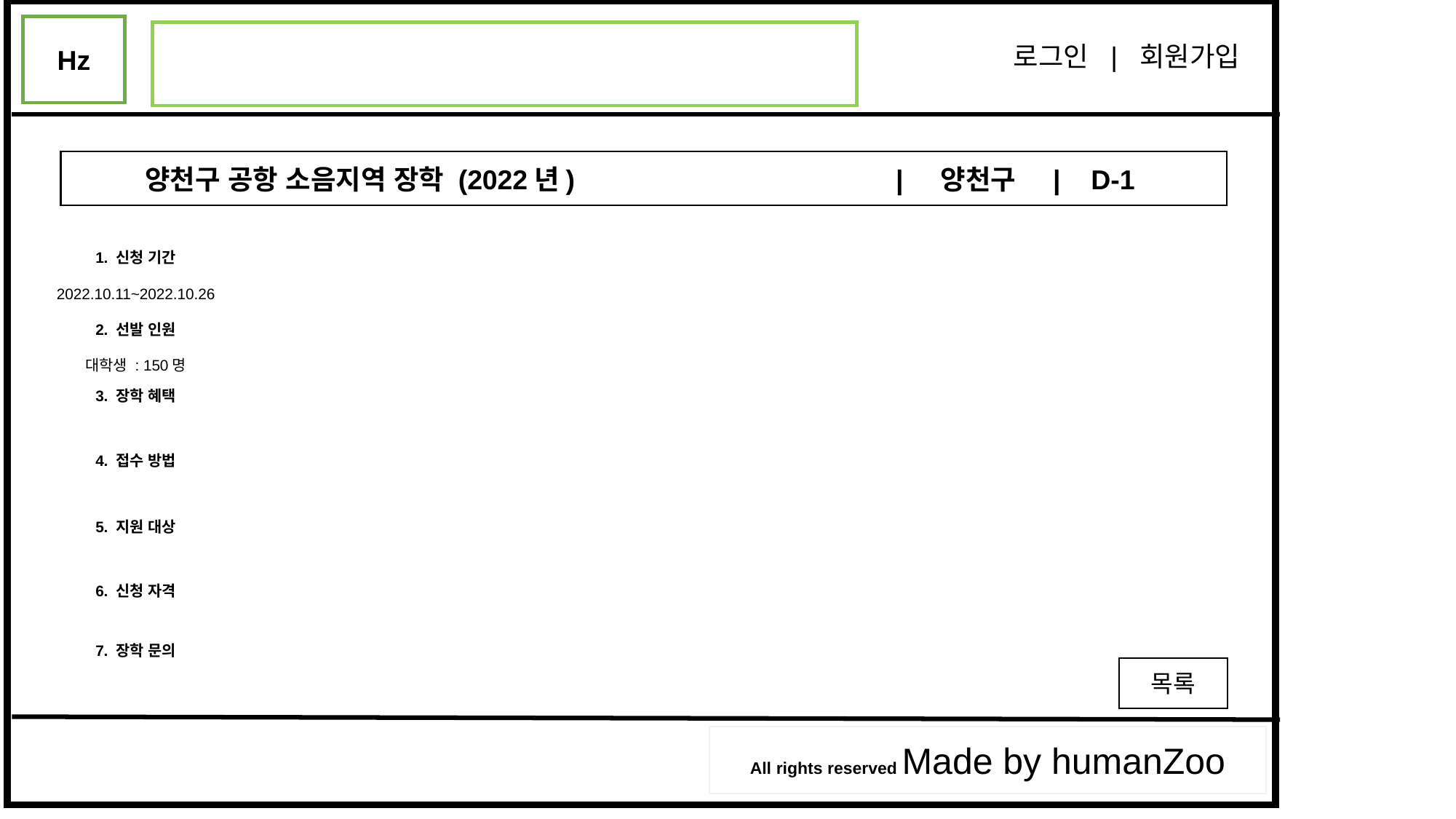

장학금 상세 조회 페이지 윗부분

로그인  |  회원가입
Hz
All rights reserved Made by humanZoo

양천구 공항 소음지역 장학 (2022년)                                          |    양천구    |    D-1
1. 신청 기간
2. 선발 인원
3. 장학 혜택
4. 접수 방법
5. 지원 대상
6. 신청 자격
7. 장학 문의
2022.10.11~2022.10.26
대학생 : 150명
목록